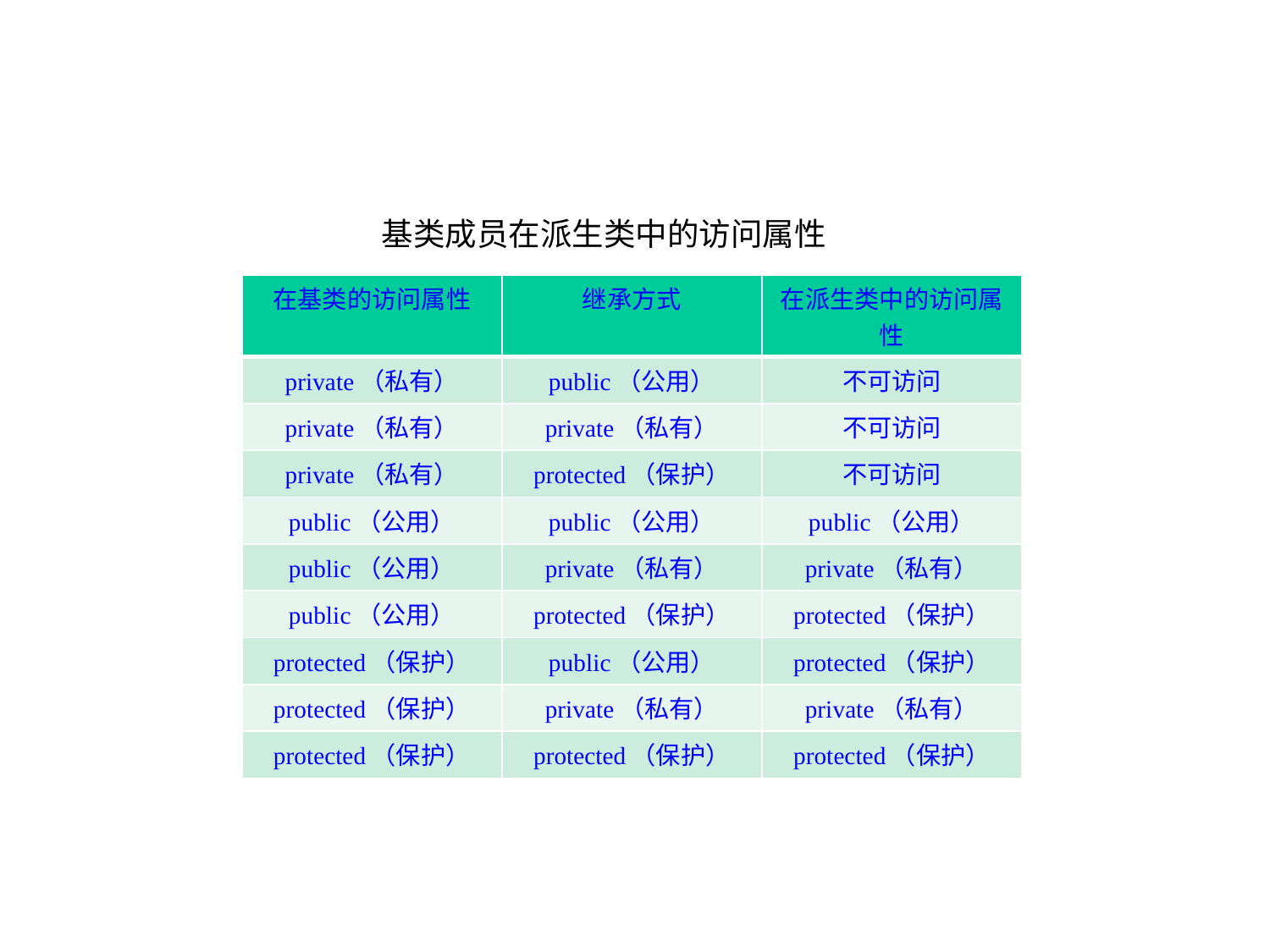

基类成员在派生类中的访问属性
| 在基类的访问属性 | 继承方式 | 在派生类中的访问属性 |
| --- | --- | --- |
| private（私有） | public（公用） | 不可访问 |
| private（私有） | private（私有） | 不可访问 |
| private（私有） | protected（保护） | 不可访问 |
| public（公用） | public（公用） | public（公用） |
| public（公用） | private（私有） | private（私有） |
| public（公用） | protected（保护） | protected（保护） |
| protected（保护） | public（公用） | protected（保护） |
| protected（保护） | private（私有） | private（私有） |
| protected（保护） | protected（保护） | protected（保护） |